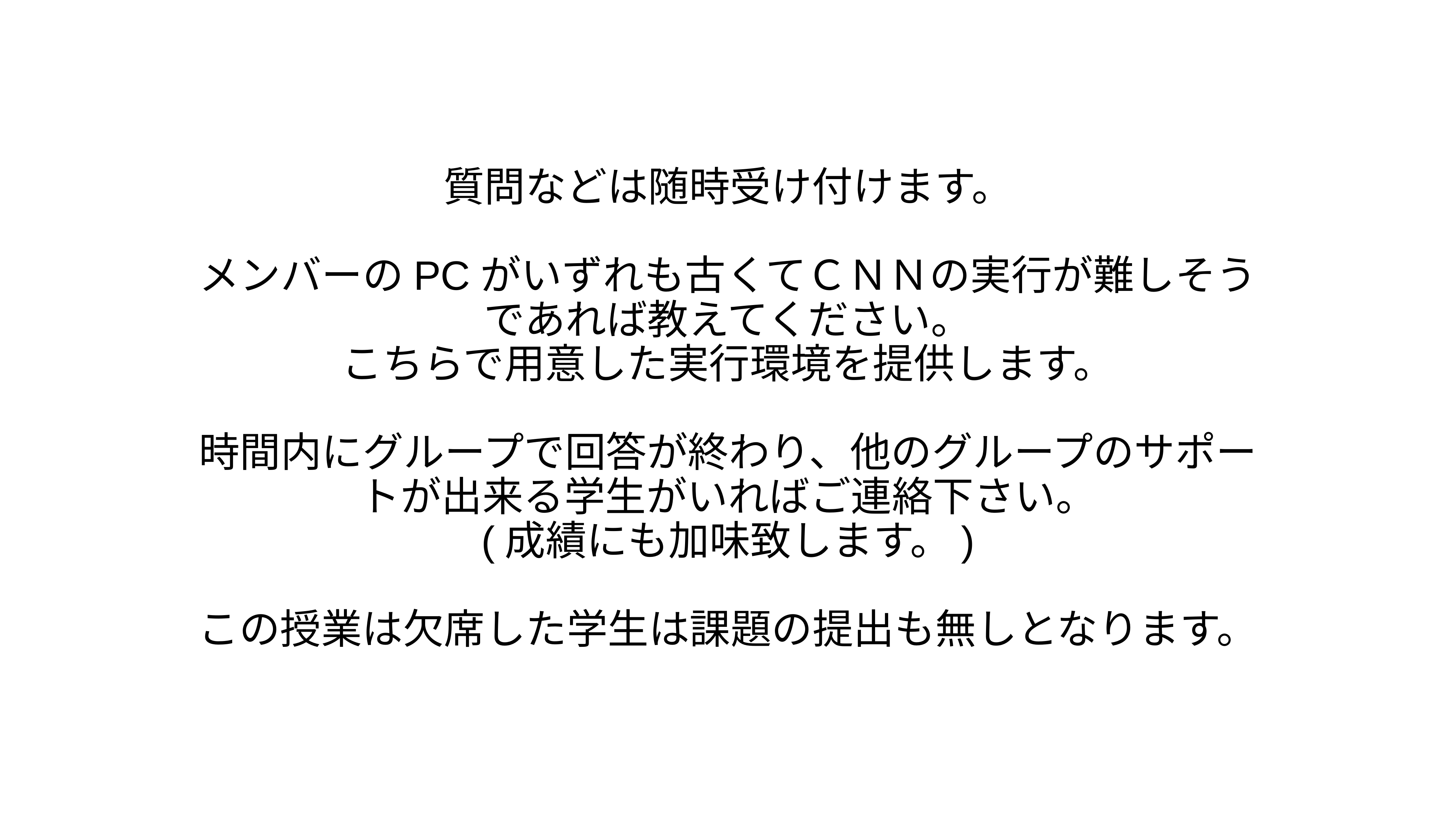

質問などは随時受け付けます。

メンバーのPCがいずれも古くてＣＮＮの実行が難しそうであれば教えてください。
こちらで用意した実行環境を提供します。

時間内にグループで回答が終わり、他のグループのサポートが出来る学生がいればご連絡下さい。
(成績にも加味致します。)

この授業は欠席した学生は課題の提出も無しとなります。